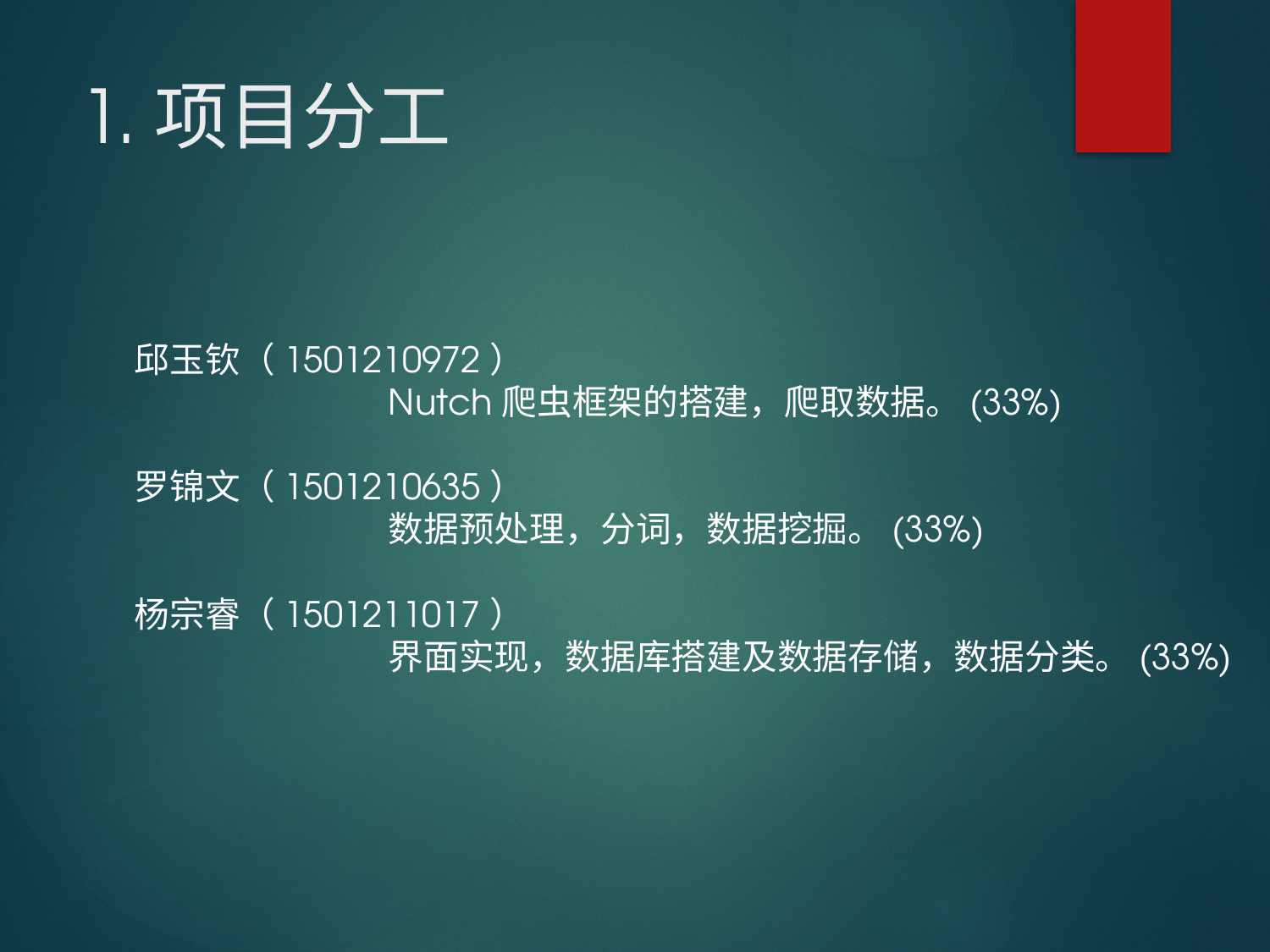

# 1.项目分工
邱玉钦（1501210972）
		Nutch爬虫框架的搭建，爬取数据。(33%)

罗锦文（1501210635）
		数据预处理，分词，数据挖掘。(33%)

杨宗睿（1501211017）
		界面实现，数据库搭建及数据存储，数据分类。(33%)